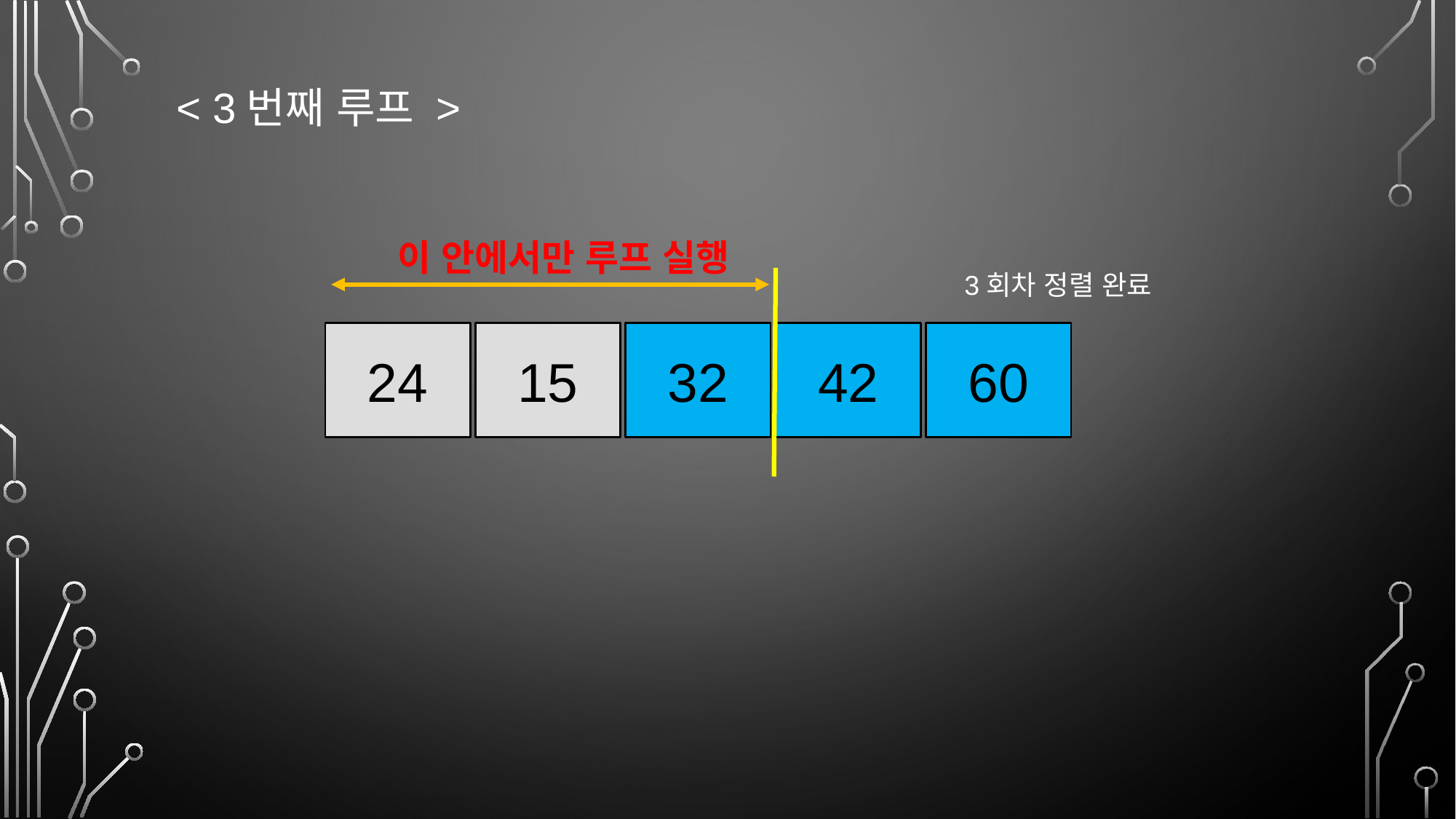

< 3번째 루프 >
이 안에서만 루프 실행
3회차 정렬 완료
24
15
32
42
60